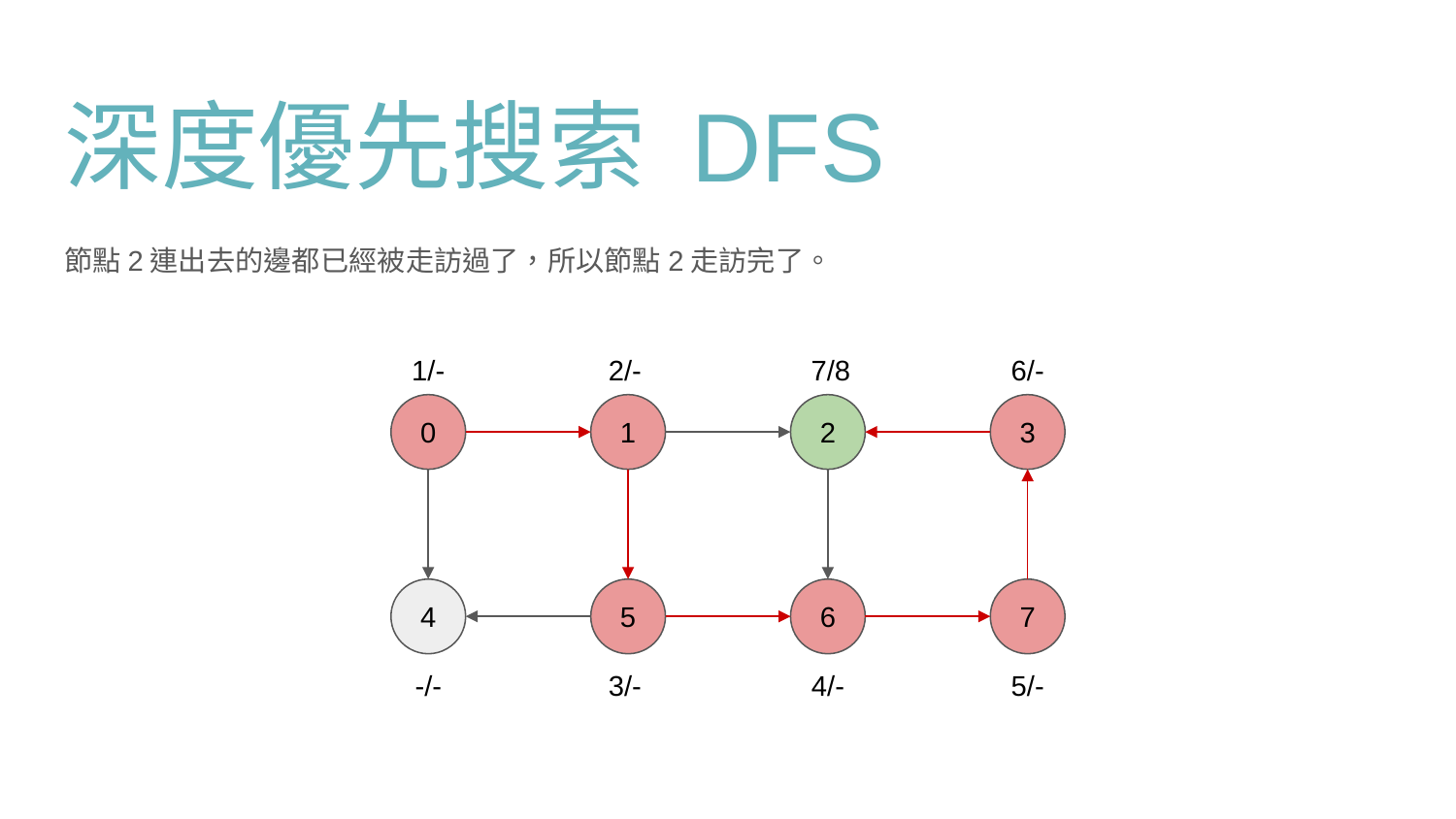

# 深度優先搜索 DFS
節點2連出去的邊都已經被走訪過了，所以節點2走訪完了。
1/-
2/-
7/8
6/-
0
1
2
3
4
5
6
7
-/-
3/-
4/-
5/-